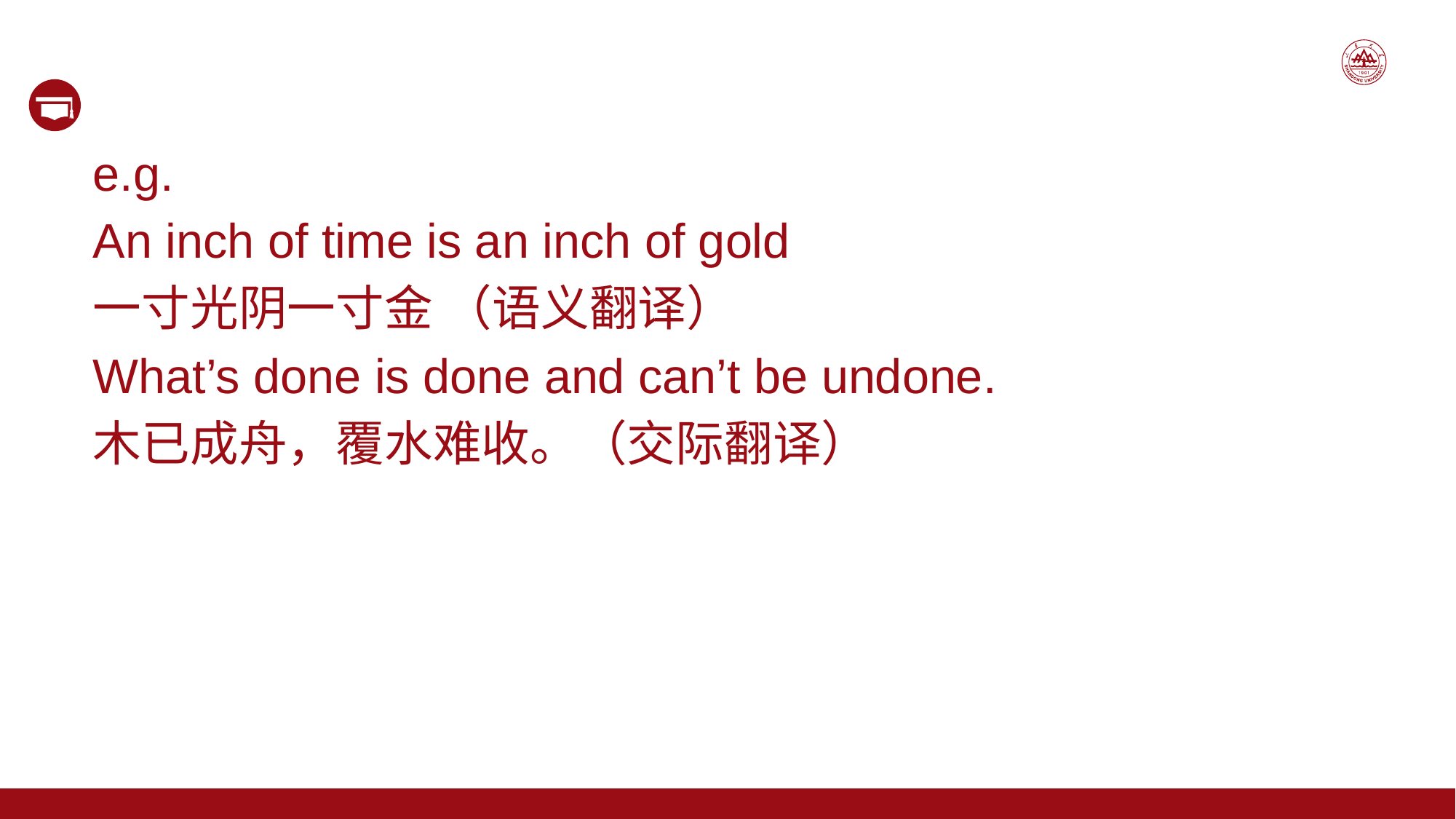

e.g.
An inch of time is an inch of gold
一寸光阴一寸金 （语义翻译）
What’s done is done and can’t be undone.
木已成舟，覆水难收。（交际翻译）